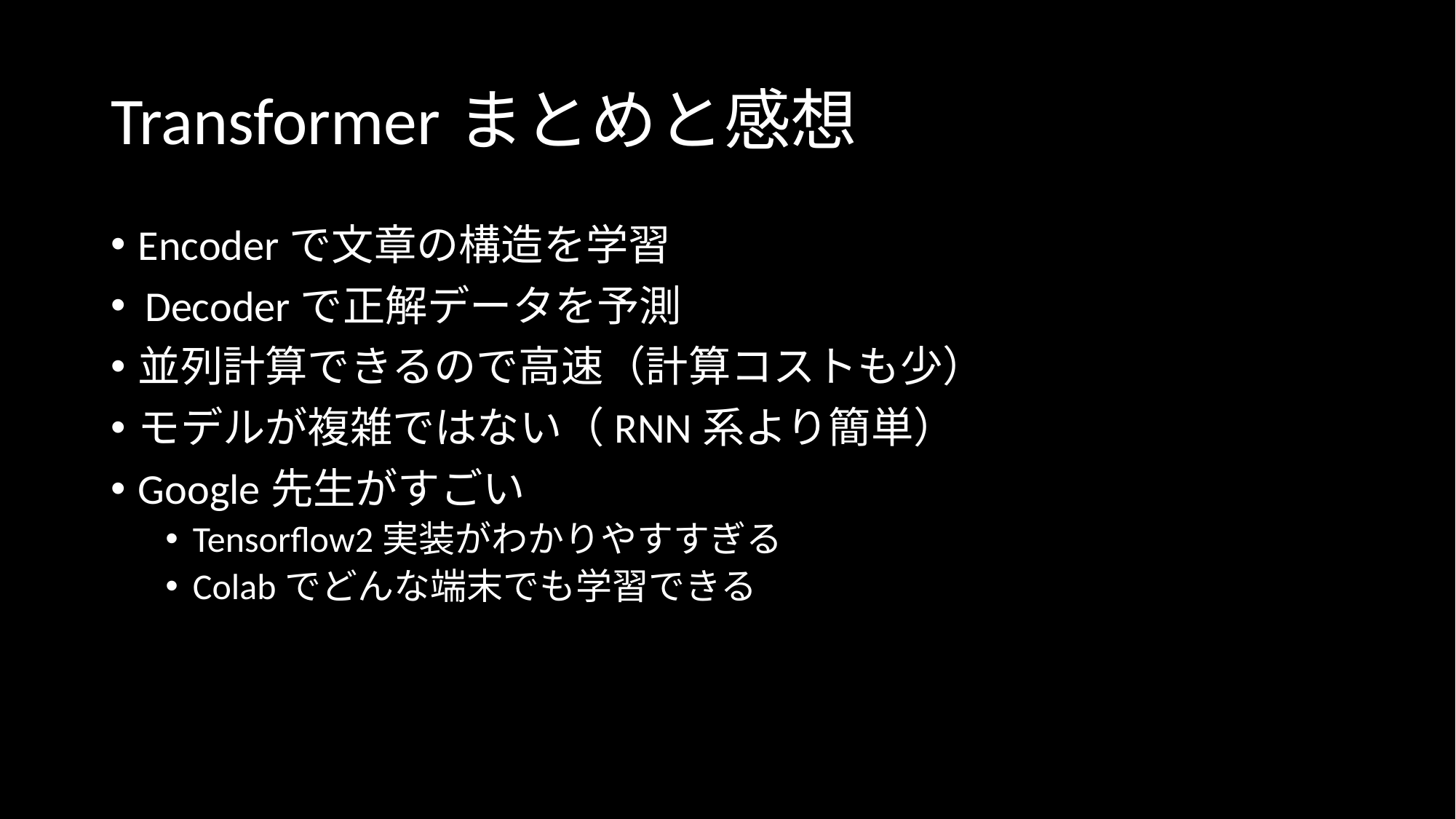

# Transformerまとめと感想
Encoderで文章の構造を学習
Decoderで正解データを予測
並列計算できるので高速（計算コストも少）
モデルが複雑ではない（RNN系より簡単）
Google先生がすごい
Tensorflow2実装がわかりやすすぎる
Colabでどんな端末でも学習できる